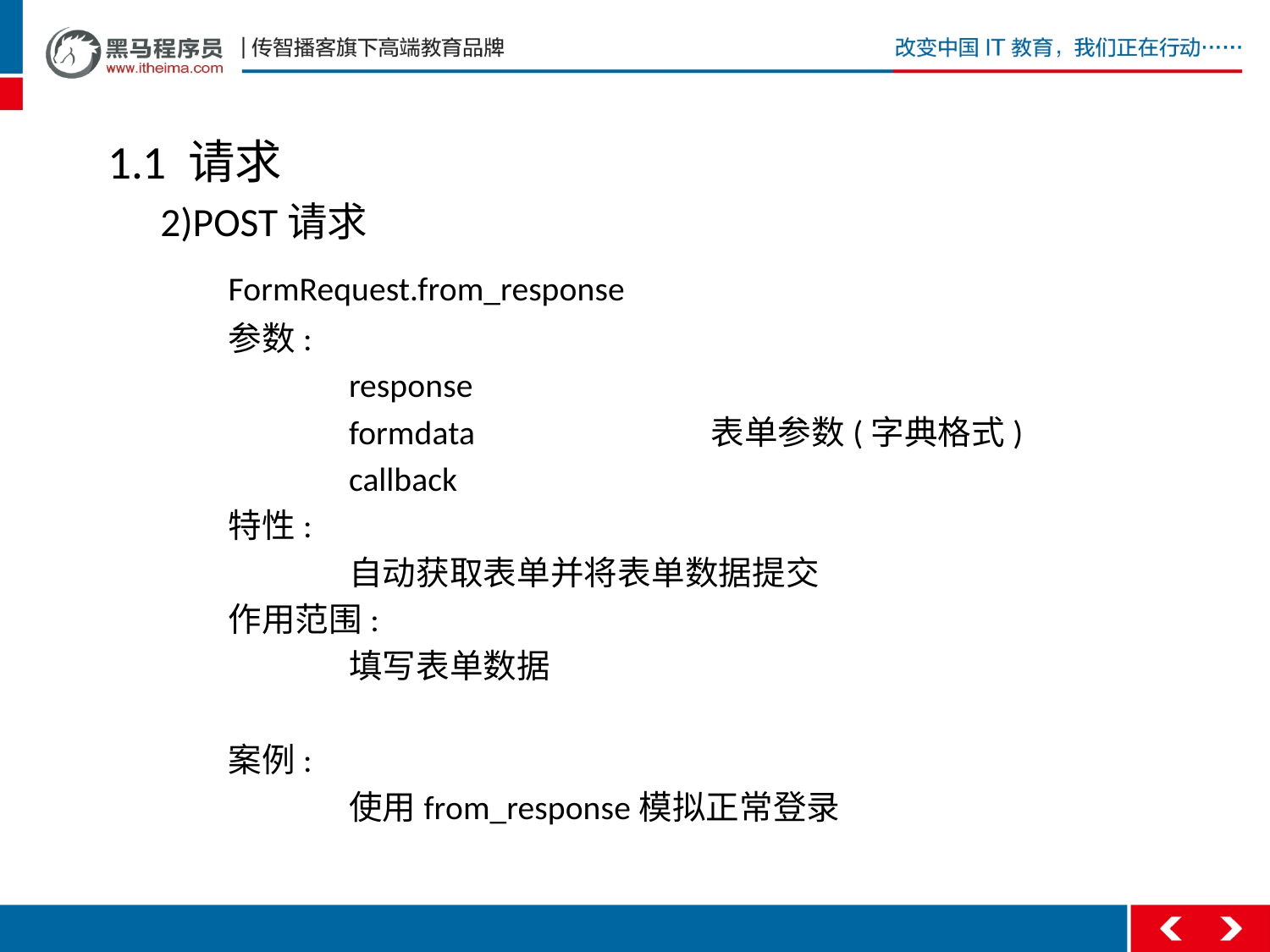

1.1 请求
2)POST请求
	FormRequest.from_response
	参数:
		response
		formdata		表单参数(字典格式)
		callback
	特性:
		自动获取表单并将表单数据提交
	作用范围:
		填写表单数据

	案例:
		使用from_response模拟正常登录